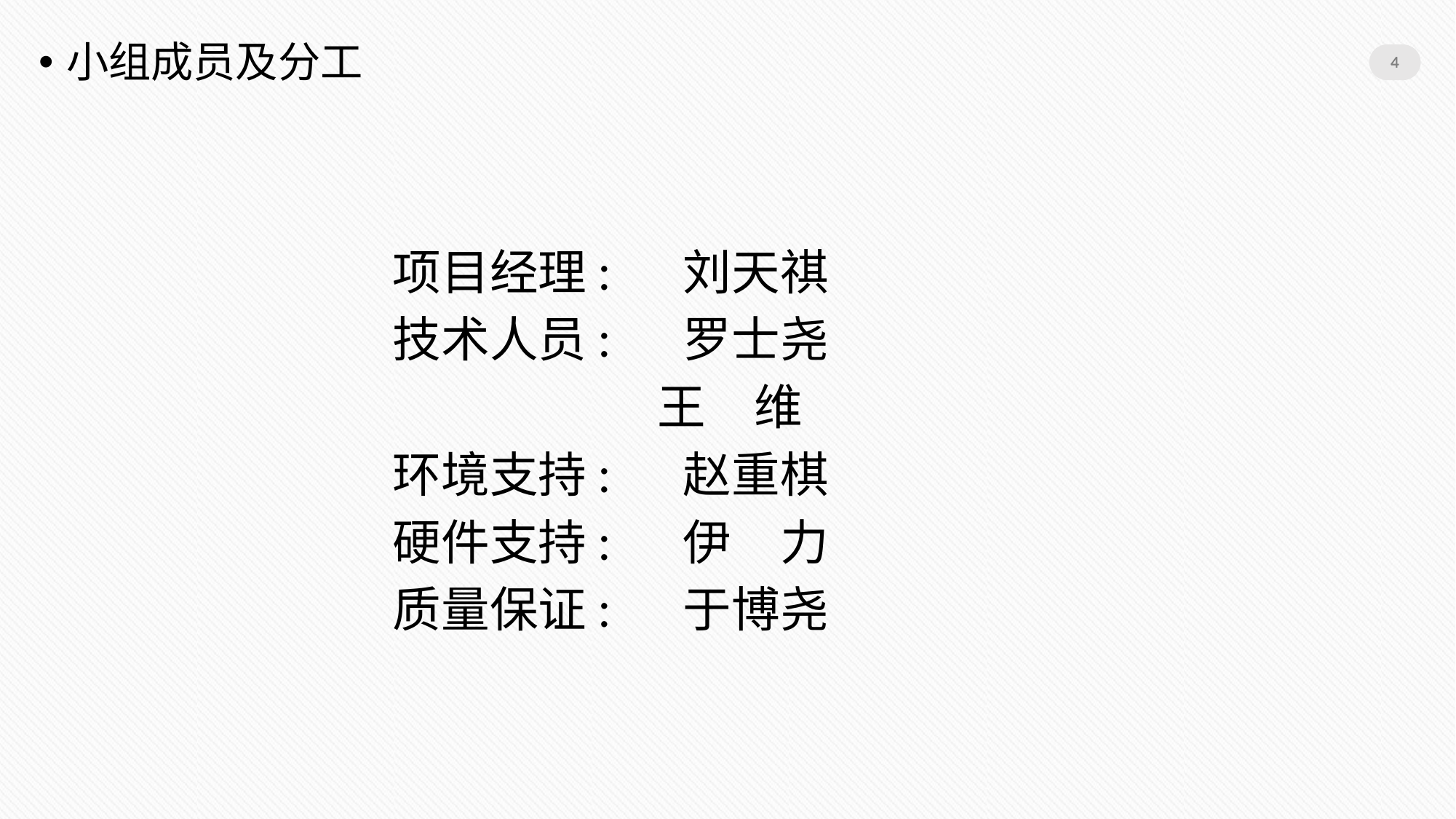

小组成员及分工
4
4
项目经理: 　刘天祺
技术人员: 　罗士尧
　　　　 　 王　维
环境支持: 　赵重棋
硬件支持: 　伊　力
质量保证: 　于博尧